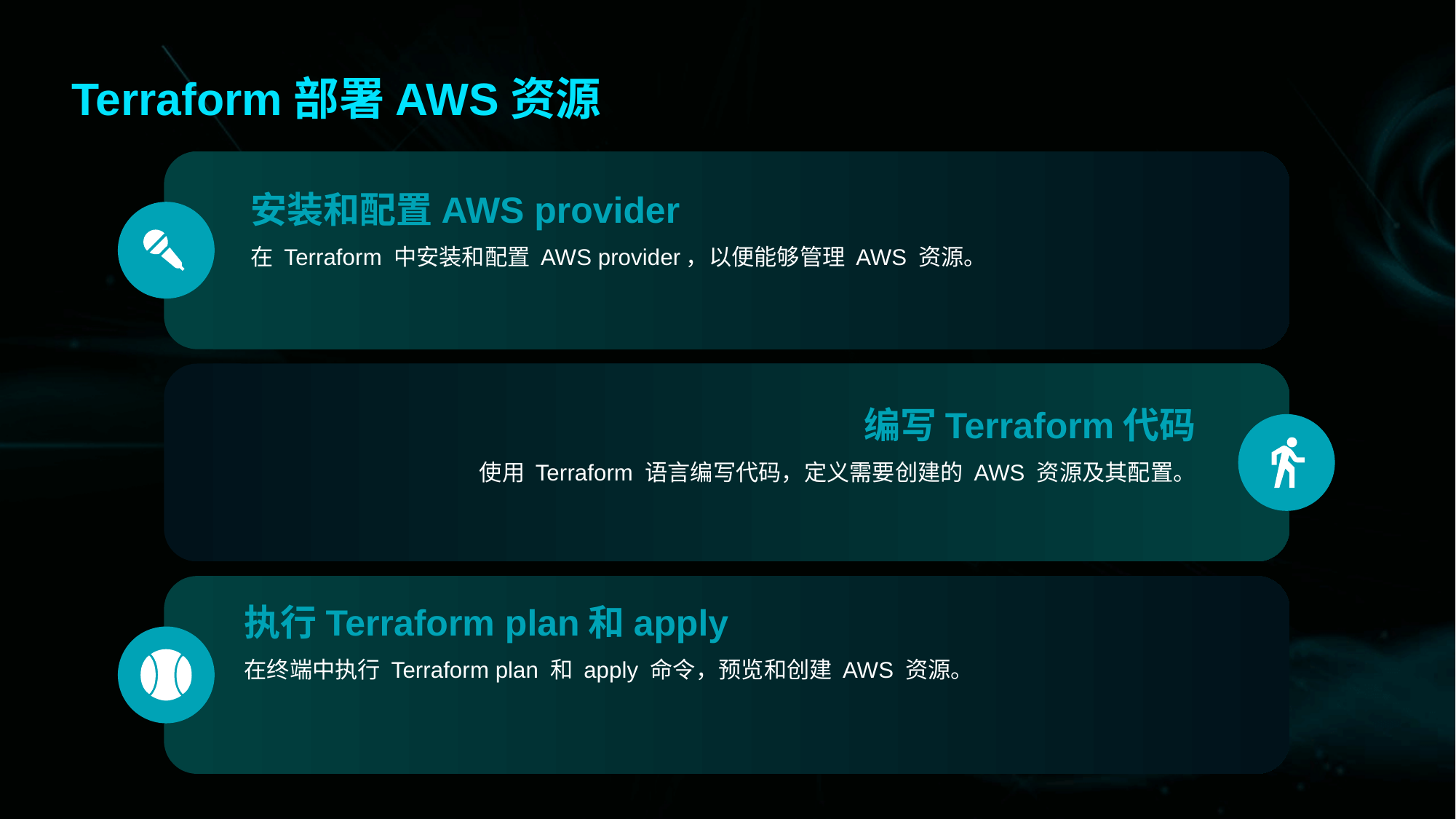

Terraform部署AWS资源

安装和配置AWS provider

在 Terraform 中安装和配置 AWS provider，以便能够管理 AWS 资源。

编写Terraform代码

使用 Terraform 语言编写代码，定义需要创建的 AWS 资源及其配置。

执行Terraform plan和apply

在终端中执行 Terraform plan 和 apply 命令，预览和创建 AWS 资源。